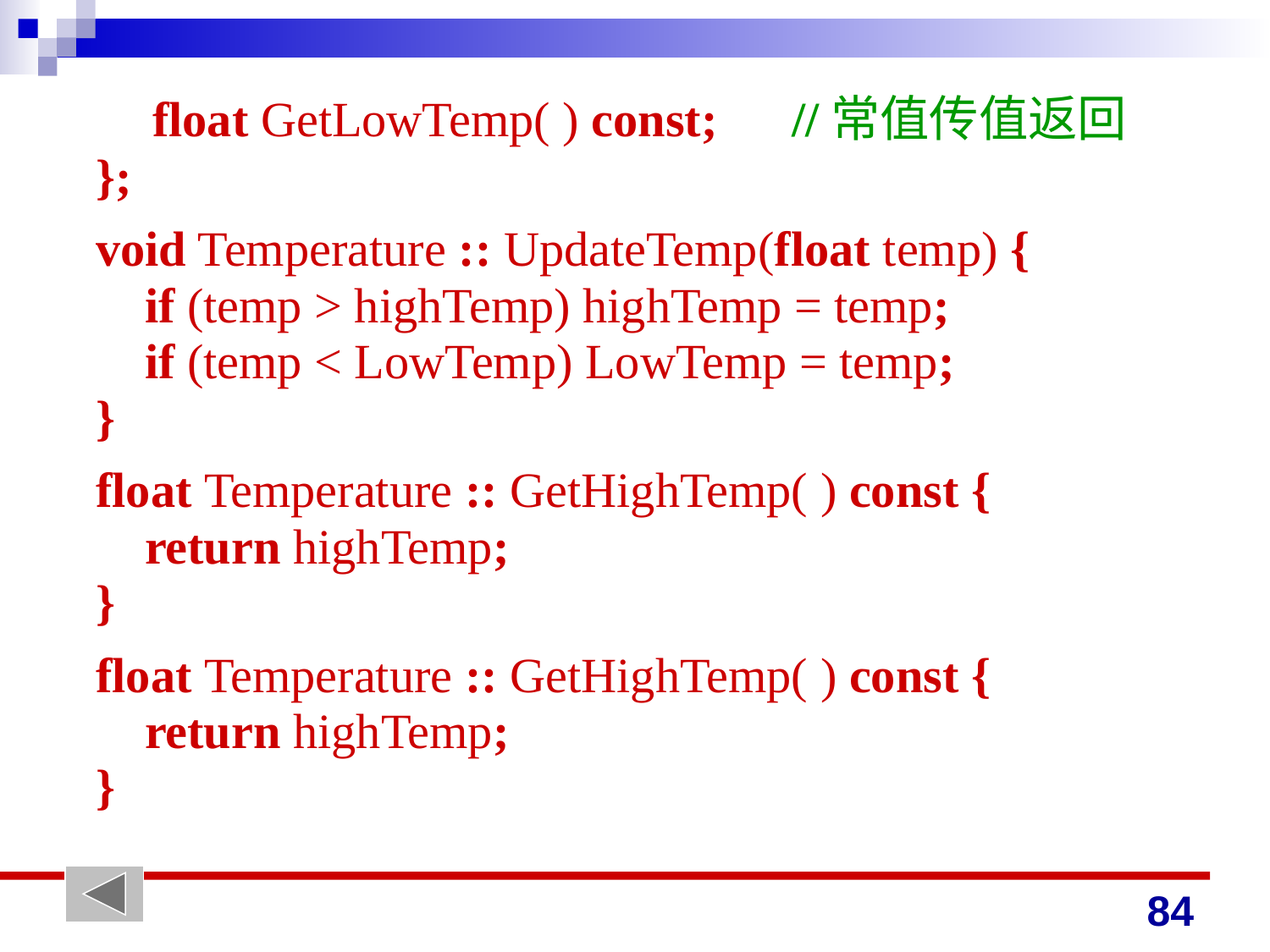

float GetLowTemp( ) const;      //常值传值返回
};

void Temperature :: UpdateTemp(float temp) {
    if (temp > highTemp) highTemp = temp;
    if (temp < LowTemp) LowTemp = temp;
}

float Temperature :: GetHighTemp( ) const {
    return highTemp;
}

float Temperature :: GetHighTemp( ) const {
    return highTemp;
}

84